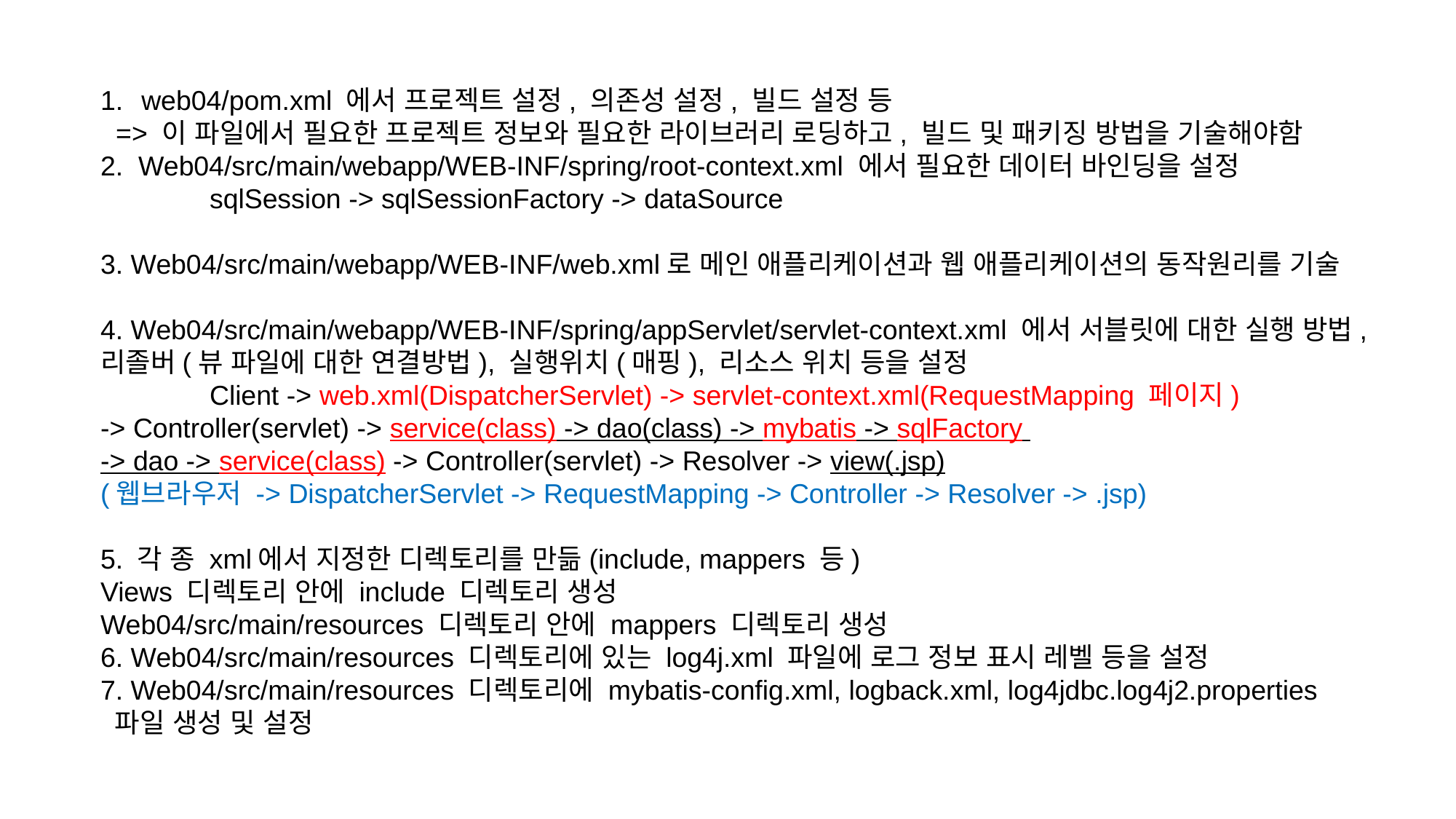

web04/pom.xml 에서 프로젝트 설정, 의존성 설정, 빌드 설정 등
  => 이 파일에서 필요한 프로젝트 정보와 필요한 라이브러리 로딩하고, 빌드 및 패키징 방법을 기술해야함
2.  Web04/src/main/webapp/WEB-INF/spring/root-context.xml 에서 필요한 데이터 바인딩을 설정
	sqlSession -> sqlSessionFactory -> dataSource

3. Web04/src/main/webapp/WEB-INF/web.xml로 메인 애플리케이션과 웹 애플리케이션의 동작원리를 기술

4. Web04/src/main/webapp/WEB-INF/spring/appServlet/servlet-context.xml 에서 서블릿에 대한 실행 방법,
리졸버(뷰 파일에 대한 연결방법), 실행위치(매핑), 리소스 위치 등을 설정
	Client -> web.xml(DispatcherServlet) -> servlet-context.xml(RequestMapping 페이지)
-> Controller(servlet) -> service(class) -> dao(class) -> mybatis -> sqlFactory
-> dao -> service(class) -> Controller(servlet) -> Resolver -> view(.jsp)
(웹브라우저 -> DispatcherServlet -> RequestMapping -> Controller -> Resolver -> .jsp)

5. 각 종 xml에서 지정한 디렉토리를 만듦(include, mappers 등)
Views 디렉토리 안에 include 디렉토리 생성
Web04/src/main/resources 디렉토리 안에 mappers 디렉토리 생성
6. Web04/src/main/resources 디렉토리에 있는 log4j.xml 파일에 로그 정보 표시 레벨 등을 설정
7. Web04/src/main/resources 디렉토리에 mybatis-config.xml, logback.xml, log4jdbc.log4j2.properties
 파일 생성 및 설정